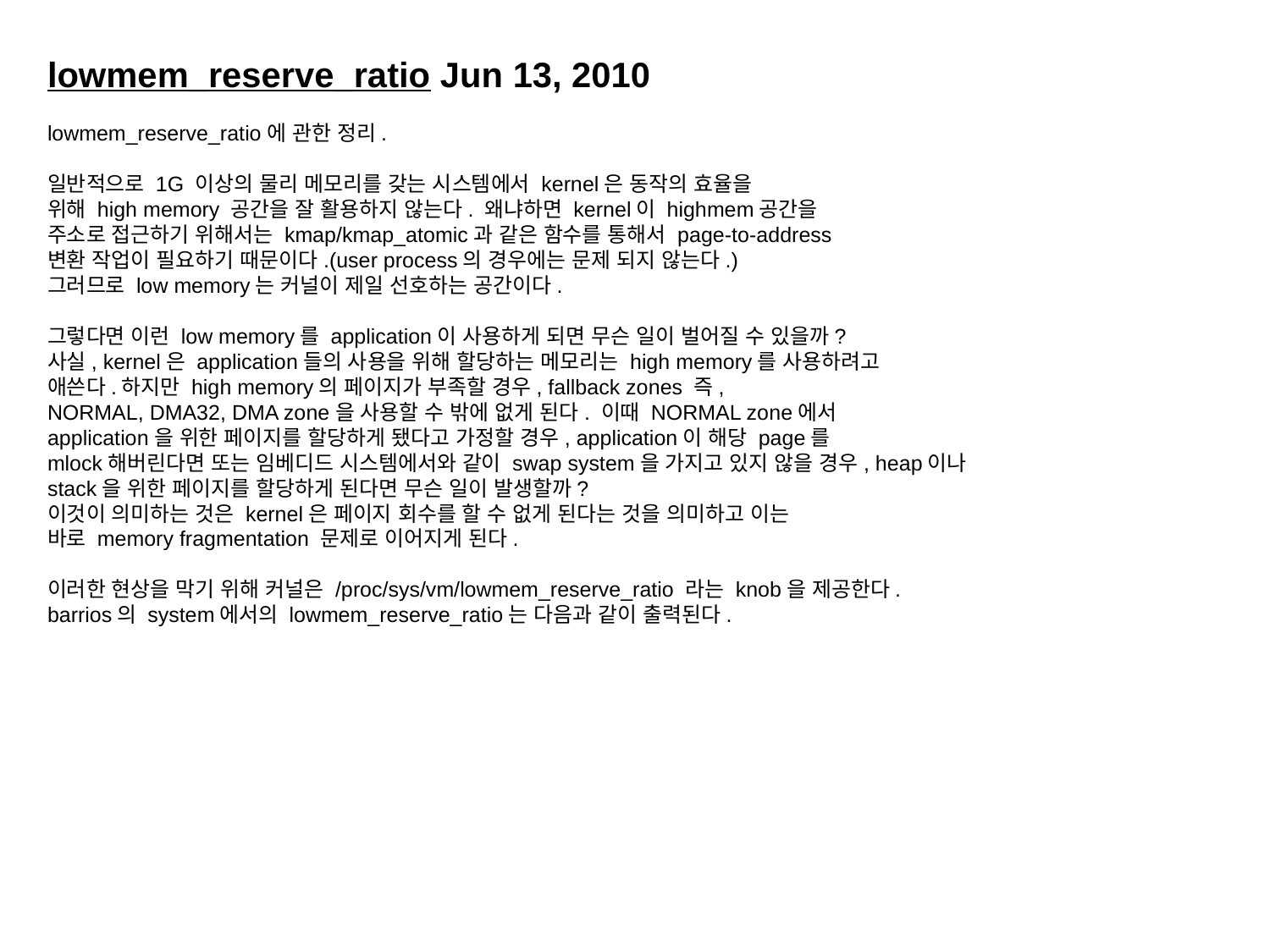

lowmem_reserve_ratio Jun 13, 2010

lowmem_reserve_ratio에 관한 정리. 
일반적으로 1G 이상의 물리 메모리를 갖는 시스템에서 kernel은 동작의 효율을 
위해 high memory 공간을 잘 활용하지 않는다. 왜냐하면 kernel이 highmem공간을
주소로 접근하기 위해서는 kmap/kmap_atomic과 같은 함수를 통해서 page-to-address
변환 작업이 필요하기 때문이다.(user process의 경우에는 문제 되지 않는다.) 
그러므로 low memory는 커널이 제일 선호하는 공간이다. 
그렇다면 이런 low memory를 application이 사용하게 되면 무슨 일이 벌어질 수 있을까?
사실, kernel은 application들의 사용을 위해 할당하는 메모리는 high memory를 사용하려고
애쓴다.하지만 high memory의 페이지가 부족할 경우, fallback zones 즉, 
NORMAL, DMA32, DMA zone을 사용할 수 밖에 없게 된다. 이때 NORMAL zone에서 
application을 위한 페이지를 할당하게 됐다고 가정할 경우, application이 해당 page를
mlock해버린다면 또는 임베디드 시스템에서와 같이 swap system을 가지고 있지 않을 경우, heap이나
stack을 위한 페이지를 할당하게 된다면 무슨 일이 발생할까?
이것이 의미하는 것은 kernel은 페이지 회수를 할 수 없게 된다는 것을 의미하고 이는
바로 memory fragmentation 문제로 이어지게 된다. 
이러한 현상을 막기 위해 커널은 /proc/sys/vm/lowmem_reserve_ratio 라는 knob을 제공한다.
barrios의 system에서의 lowmem_reserve_ratio는 다음과 같이 출력된다.